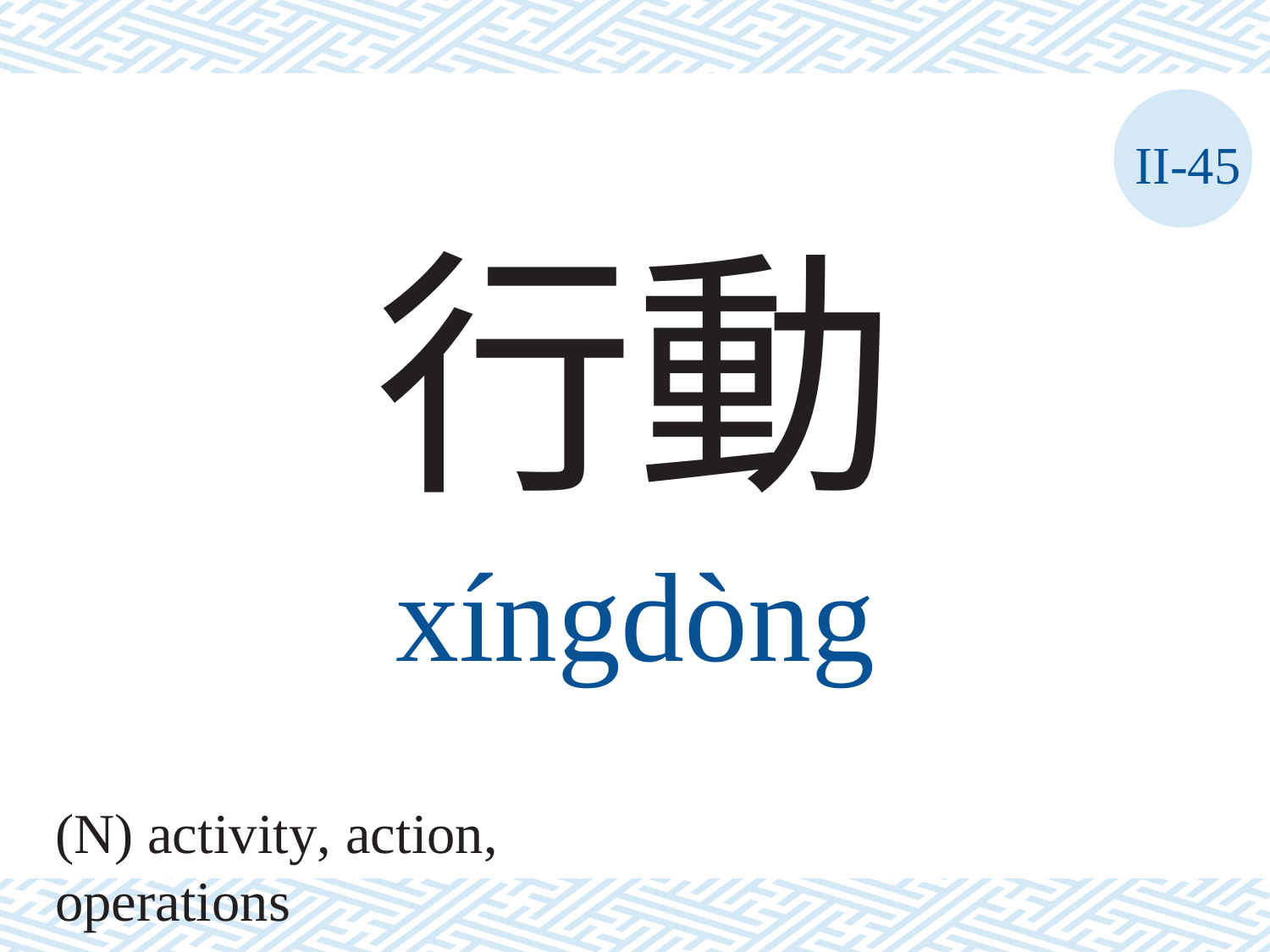

II-45
行動
xíngdòng
(N) activity, action, operations